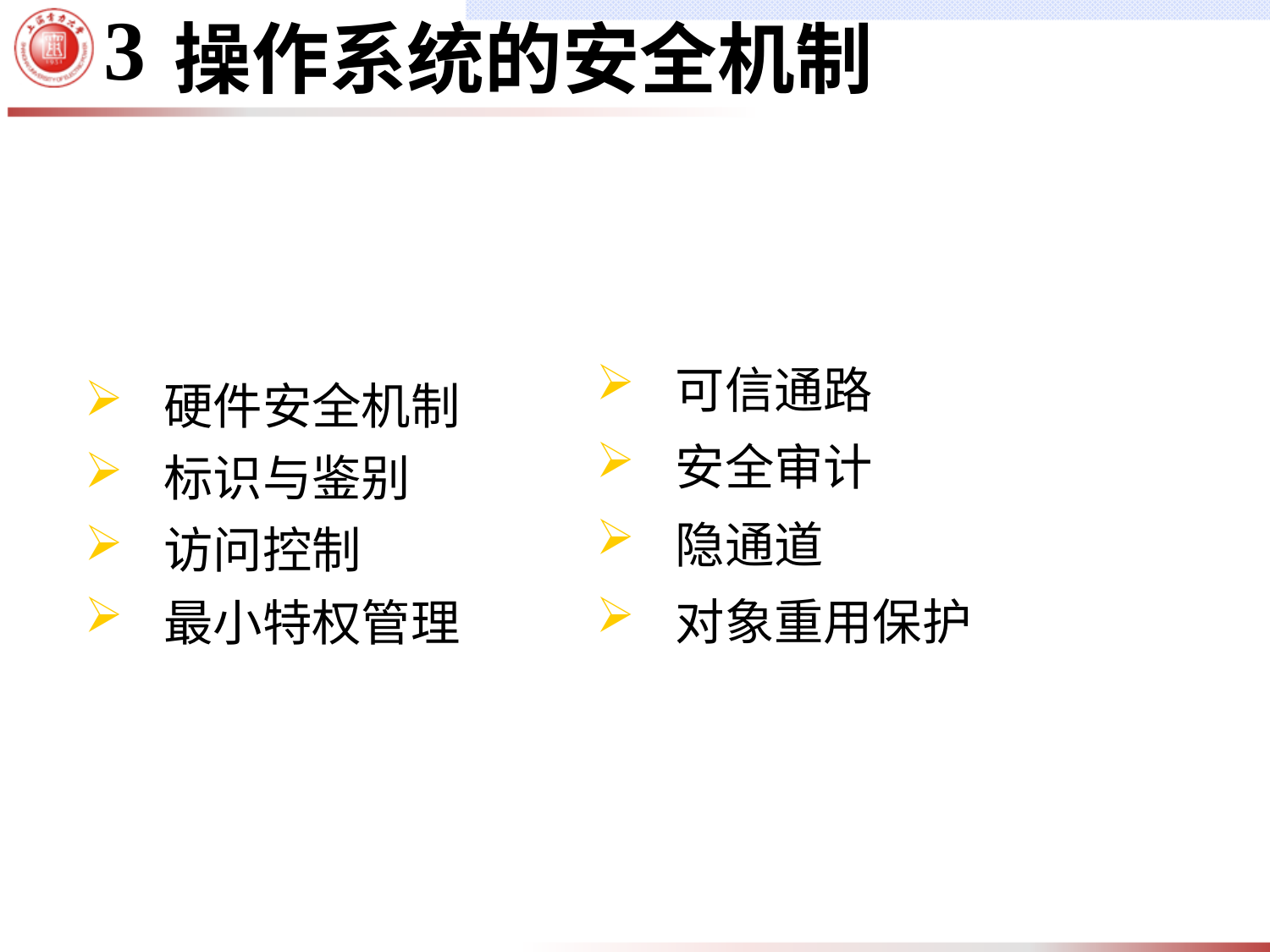

3
操作系统的安全机制
可信通路
安全审计
隐通道
对象重用保护
硬件安全机制
标识与鉴别
访问控制
最小特权管理